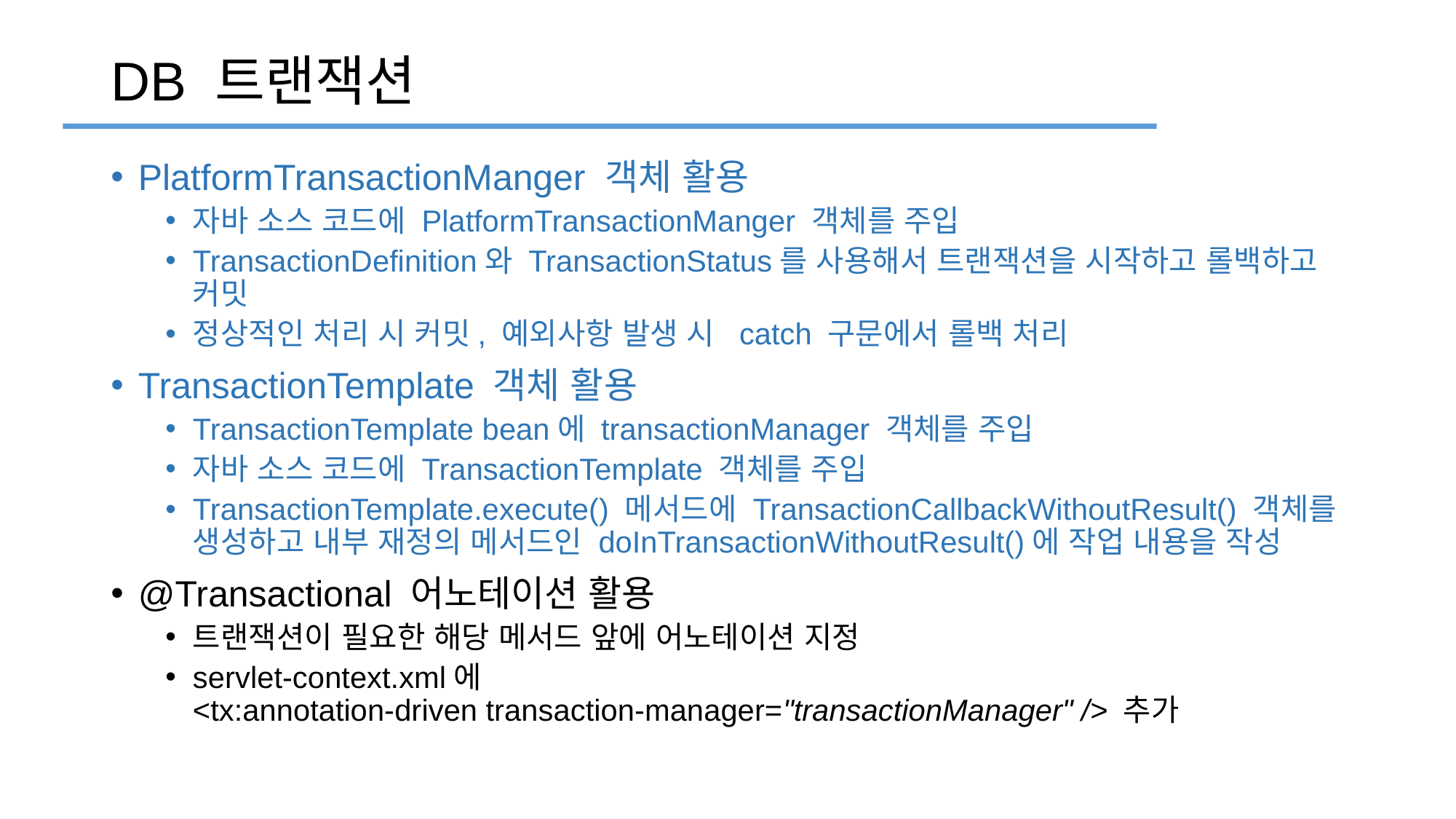

# DB 트랜잭션
PlatformTransactionManger 객체 활용
자바 소스 코드에 PlatformTransactionManger 객체를 주입
TransactionDefinition와 TransactionStatus를 사용해서 트랜잭션을 시작하고 롤백하고 커밋
정상적인 처리 시 커밋, 예외사항 발생 시  catch 구문에서 롤백 처리
TransactionTemplate 객체 활용
TransactionTemplate bean에 transactionManager 객체를 주입
자바 소스 코드에 TransactionTemplate 객체를 주입
TransactionTemplate.execute() 메서드에 TransactionCallbackWithoutResult() 객체를 생성하고 내부 재정의 메서드인 doInTransactionWithoutResult()에 작업 내용을 작성
@Transactional 어노테이션 활용
트랜잭션이 필요한 해당 메서드 앞에 어노테이션 지정
servlet-context.xml에
<tx:annotation-driven transaction-manager="transactionManager" /> 추가